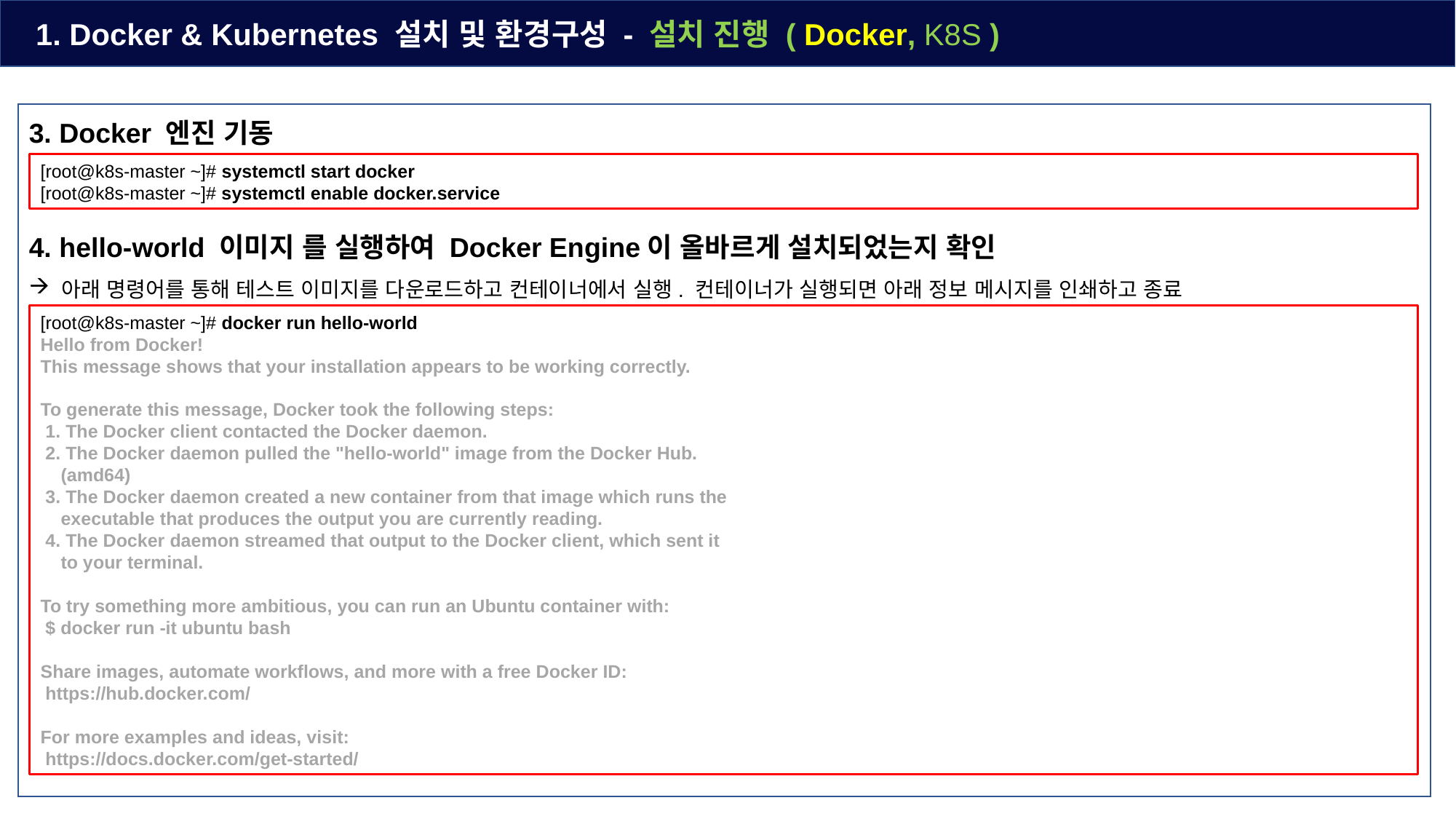

1. Docker & Kubernetes 설치 및 환경구성 - 설치 진행 ( Docker, K8S )
3. Docker 엔진 기동

4. hello-world 이미지 를 실행하여 Docker Engine이 올바르게 설치되었는지 확인
 아래 명령어를 통해 테스트 이미지를 다운로드하고 컨테이너에서 실행. 컨테이너가 실행되면 아래 정보 메시지를 인쇄하고 종료

[root@k8s-master ~]# systemctl start docker
[root@k8s-master ~]# systemctl enable docker.service
[root@k8s-master ~]# docker run hello-world
Hello from Docker!
This message shows that your installation appears to be working correctly.

To generate this message, Docker took the following steps:
 1. The Docker client contacted the Docker daemon.
 2. The Docker daemon pulled the "hello-world" image from the Docker Hub.
    (amd64)
 3. The Docker daemon created a new container from that image which runs the
    executable that produces the output you are currently reading.
 4. The Docker daemon streamed that output to the Docker client, which sent it
    to your terminal.

To try something more ambitious, you can run an Ubuntu container with:
 $ docker run -it ubuntu bash

Share images, automate workflows, and more with a free Docker ID:
 https://hub.docker.com/

For more examples and ideas, visit:
 https://docs.docker.com/get-started/